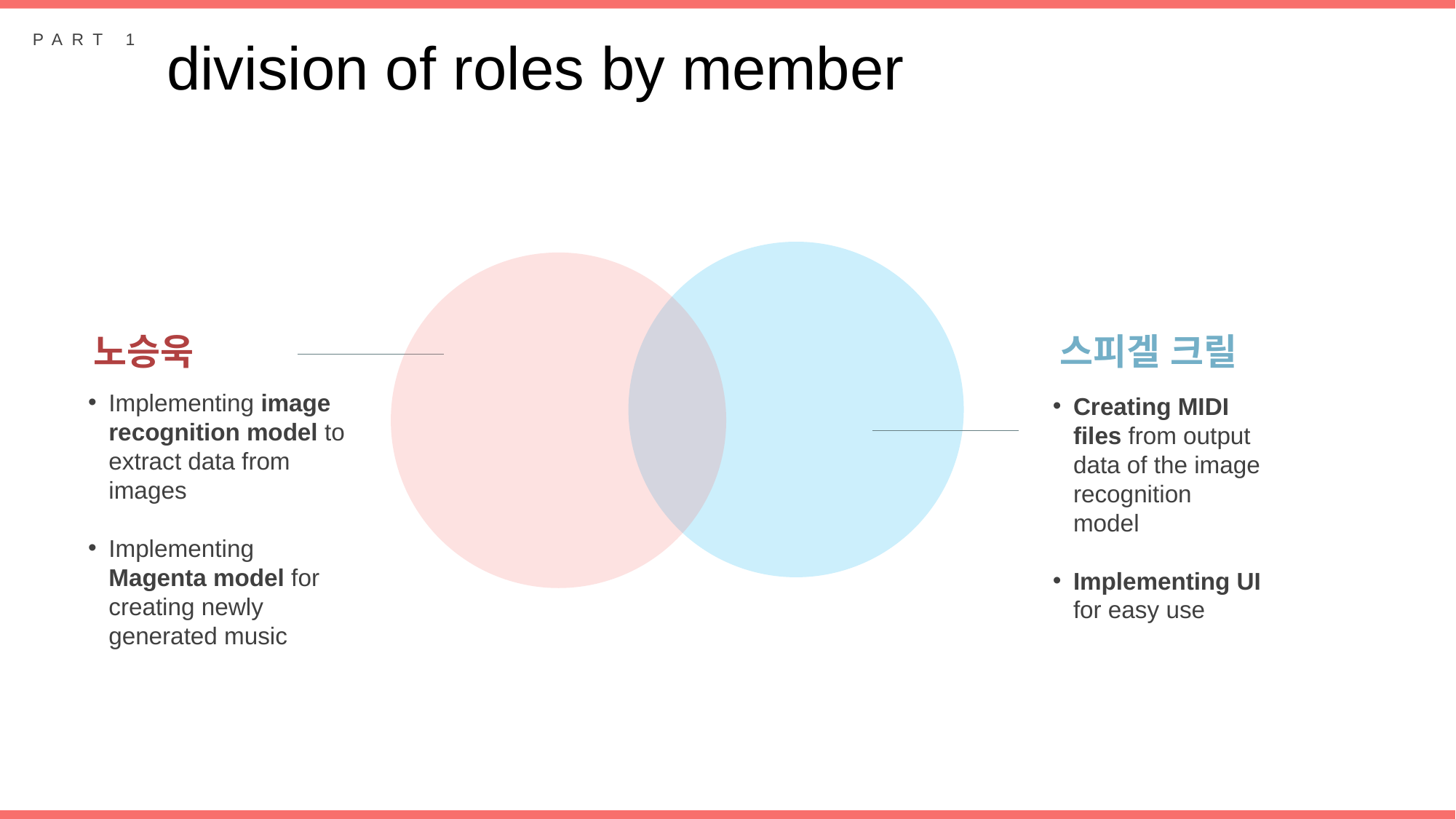

PART 1
division of roles by member

스피겔 크릴
Creating MIDI files from output data of the image recognition model
Implementing UI for easy use
노승욱
Implementing image recognition model to extract data from images
Implementing Magenta model for creating newly generated music